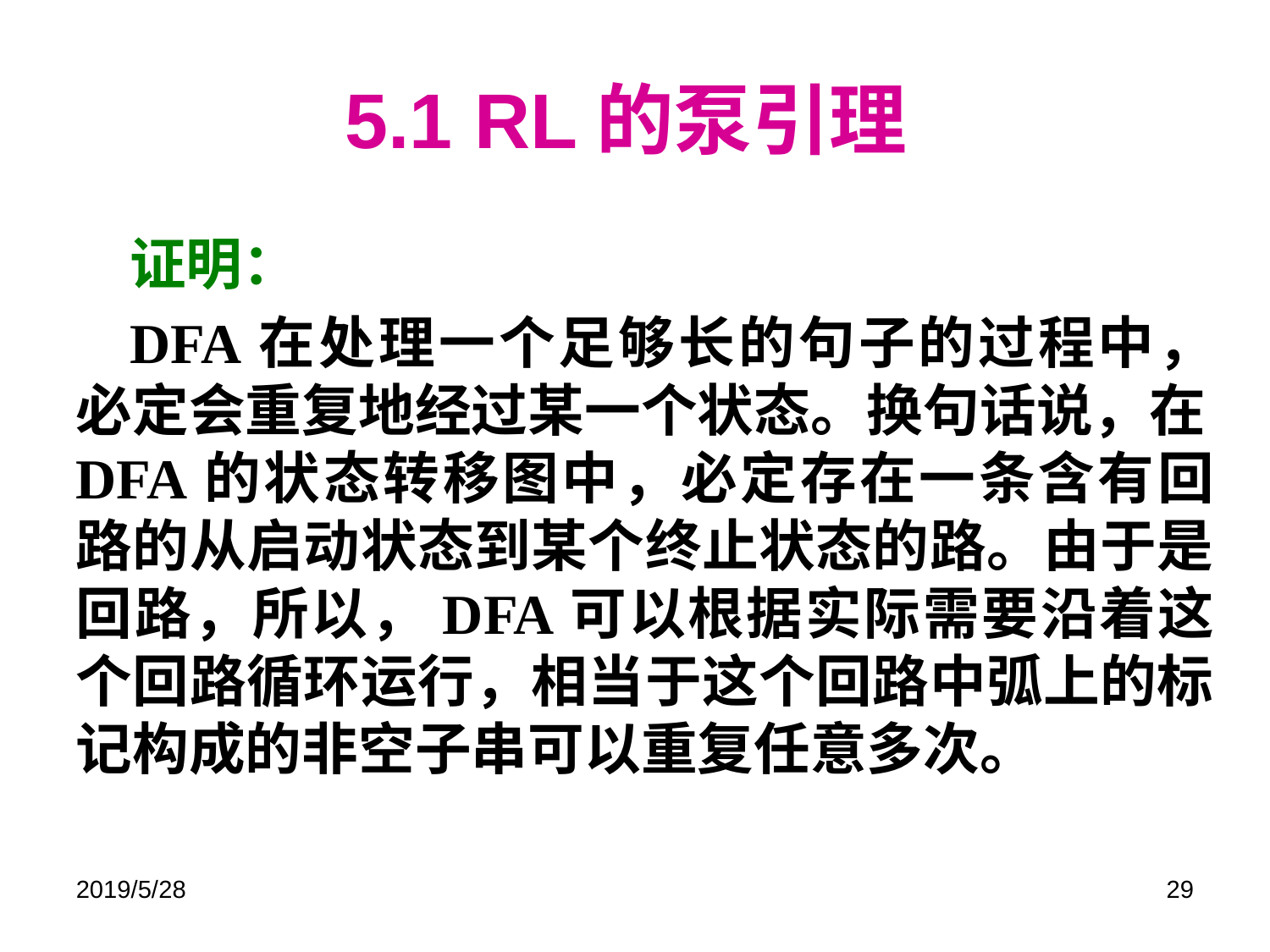

# 5.1 RL的泵引理
证明：
DFA在处理一个足够长的句子的过程中，必定会重复地经过某一个状态。换句话说，在DFA的状态转移图中，必定存在一条含有回路的从启动状态到某个终止状态的路。由于是回路，所以，DFA可以根据实际需要沿着这个回路循环运行，相当于这个回路中弧上的标记构成的非空子串可以重复任意多次。
2019/5/28
29